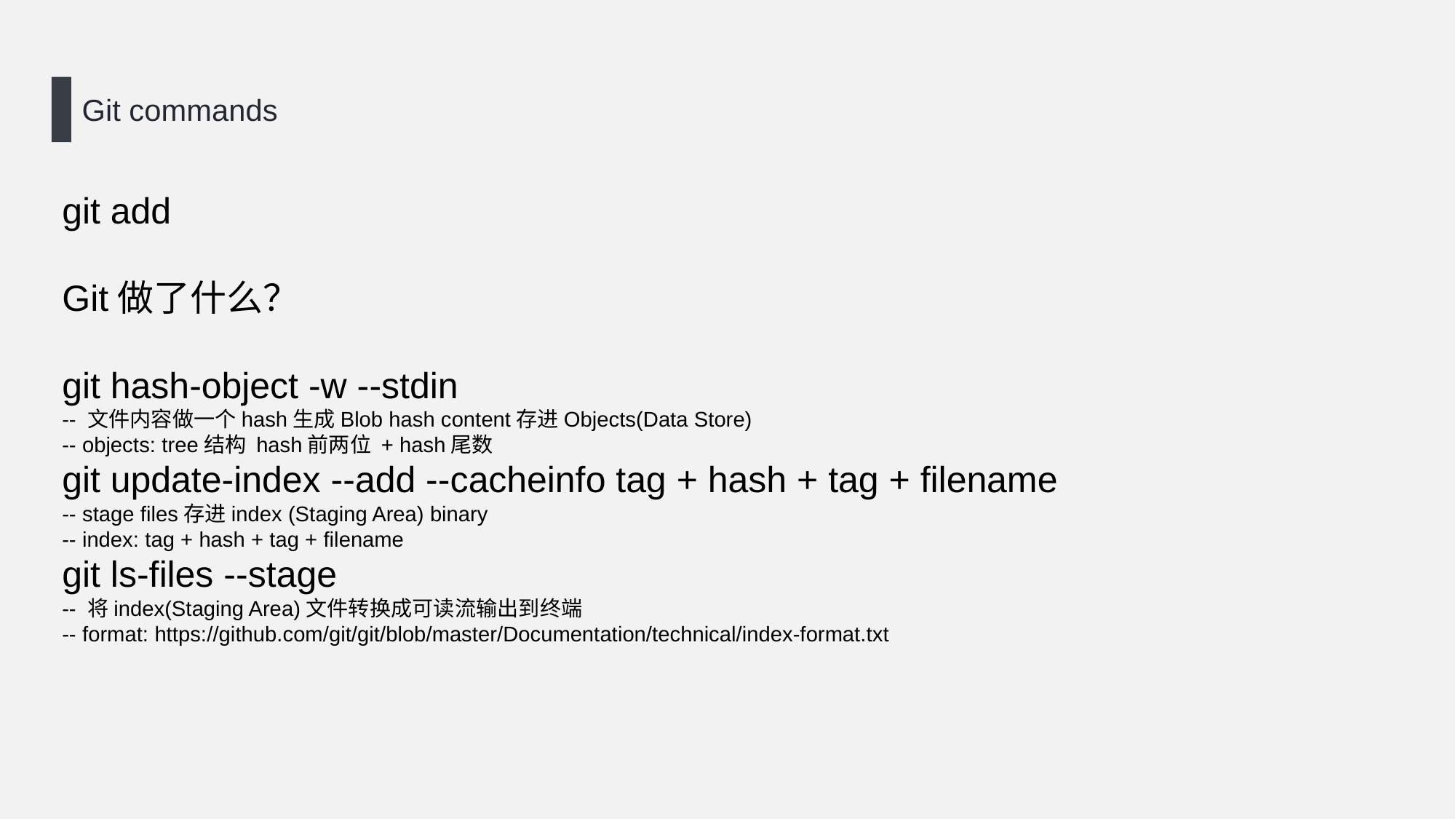

Git commands
git add

Git做了什么？

git hash-object -w --stdin
-- 文件内容做一个hash生成Blob hash content存进Objects(Data Store)
-- objects: tree结构 hash前两位 + hash尾数
git update-index --add --cacheinfo tag + hash + tag + filename
-- stage files存进index (Staging Area) binary
-- index: tag + hash + tag + filename
git ls-files --stage
-- 将index(Staging Area)文件转换成可读流输出到终端
-- format: https://github.com/git/git/blob/master/Documentation/technical/index-format.txt